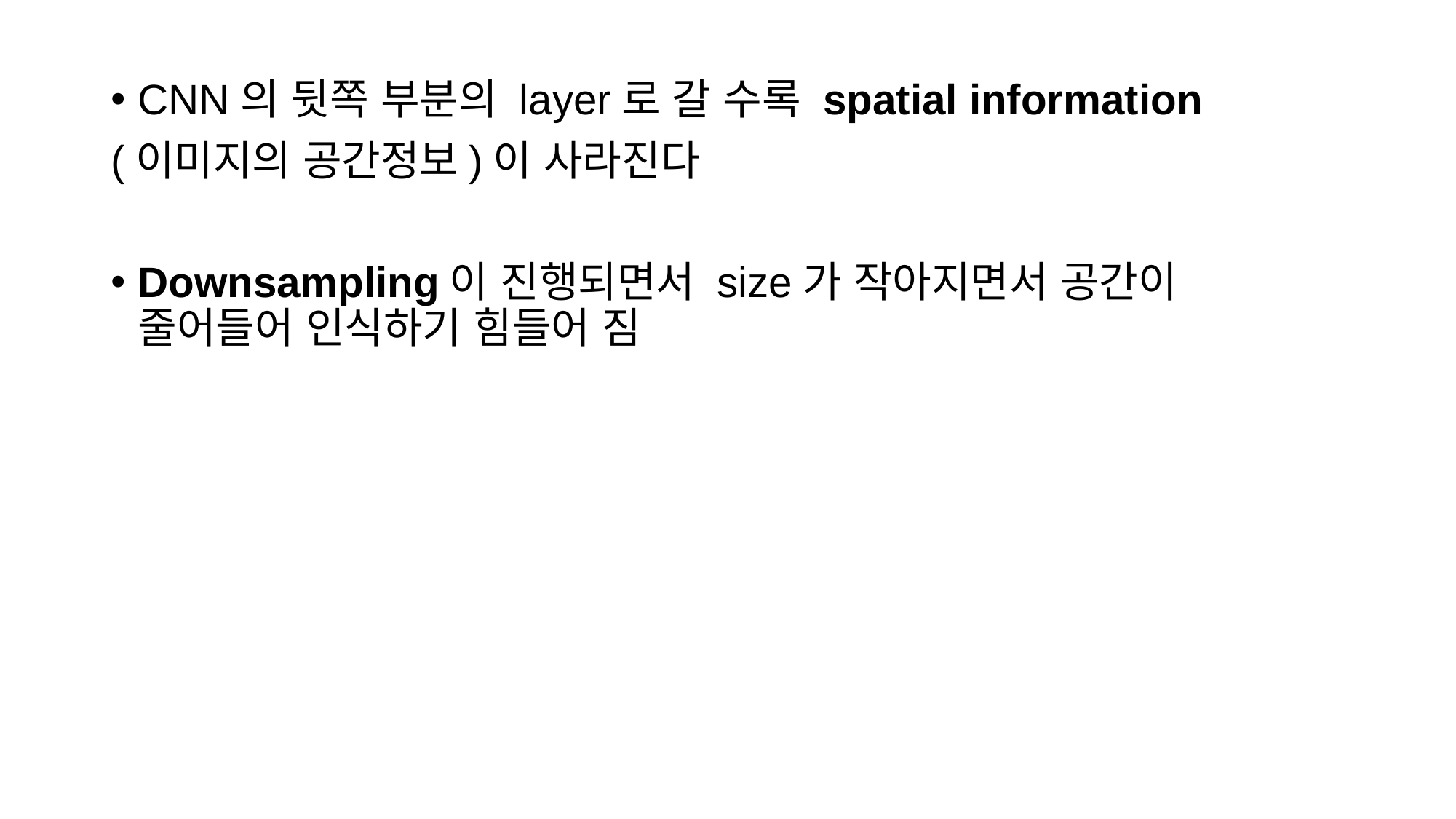

CNN의 뒷쪽 부분의 layer로 갈 수록 spatial information
(이미지의 공간정보)​이 사라진다

Downsampling이 진행되면서 size가 작아지면서 공간이 줄어들어 인식하기 힘들어 짐